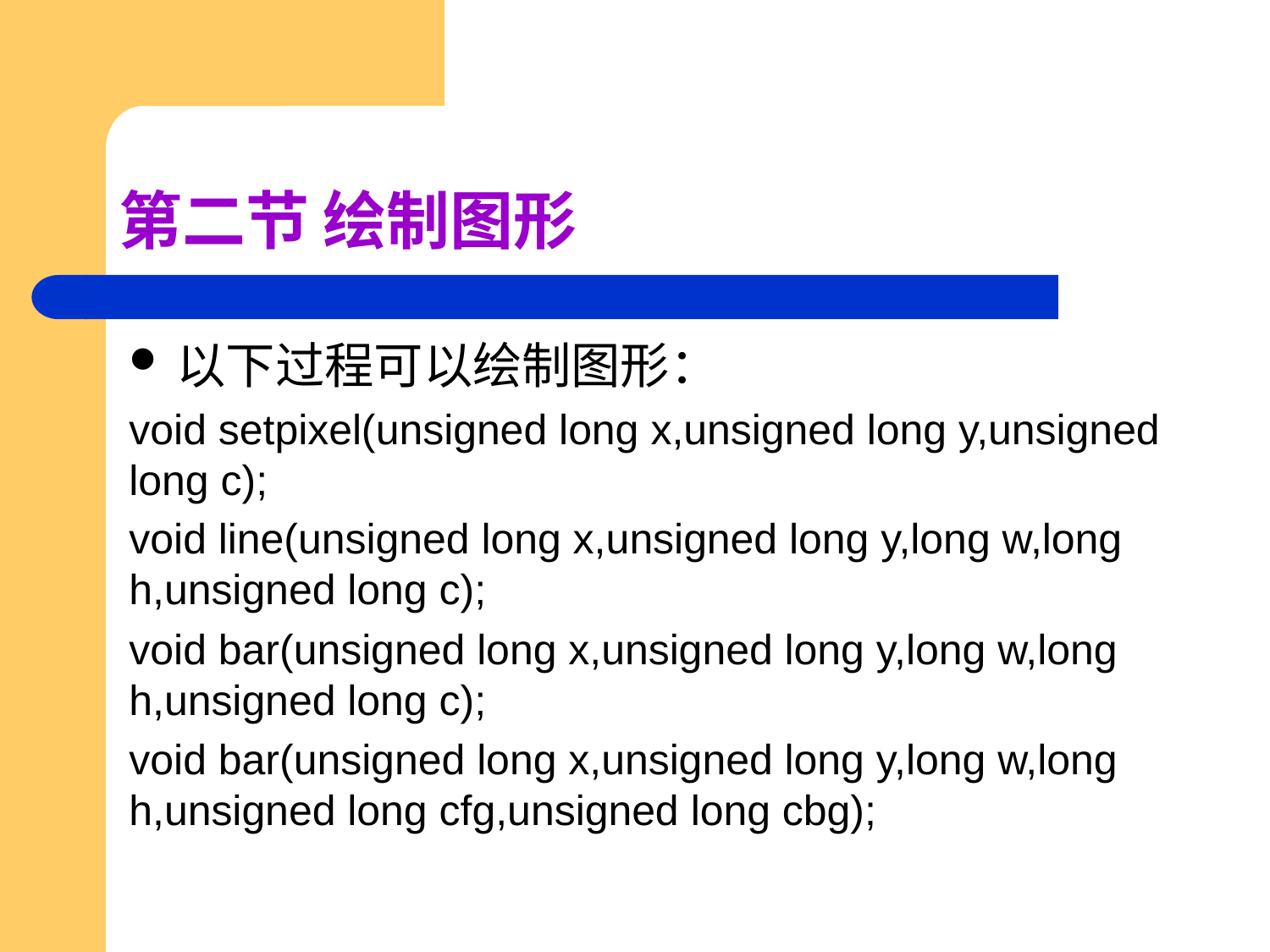

# 第二节 绘制图形
以下过程可以绘制图形：
void setpixel(unsigned long x,unsigned long y,unsigned long c);
void line(unsigned long x,unsigned long y,long w,long h,unsigned long c);
void bar(unsigned long x,unsigned long y,long w,long h,unsigned long c);
void bar(unsigned long x,unsigned long y,long w,long h,unsigned long cfg,unsigned long cbg);